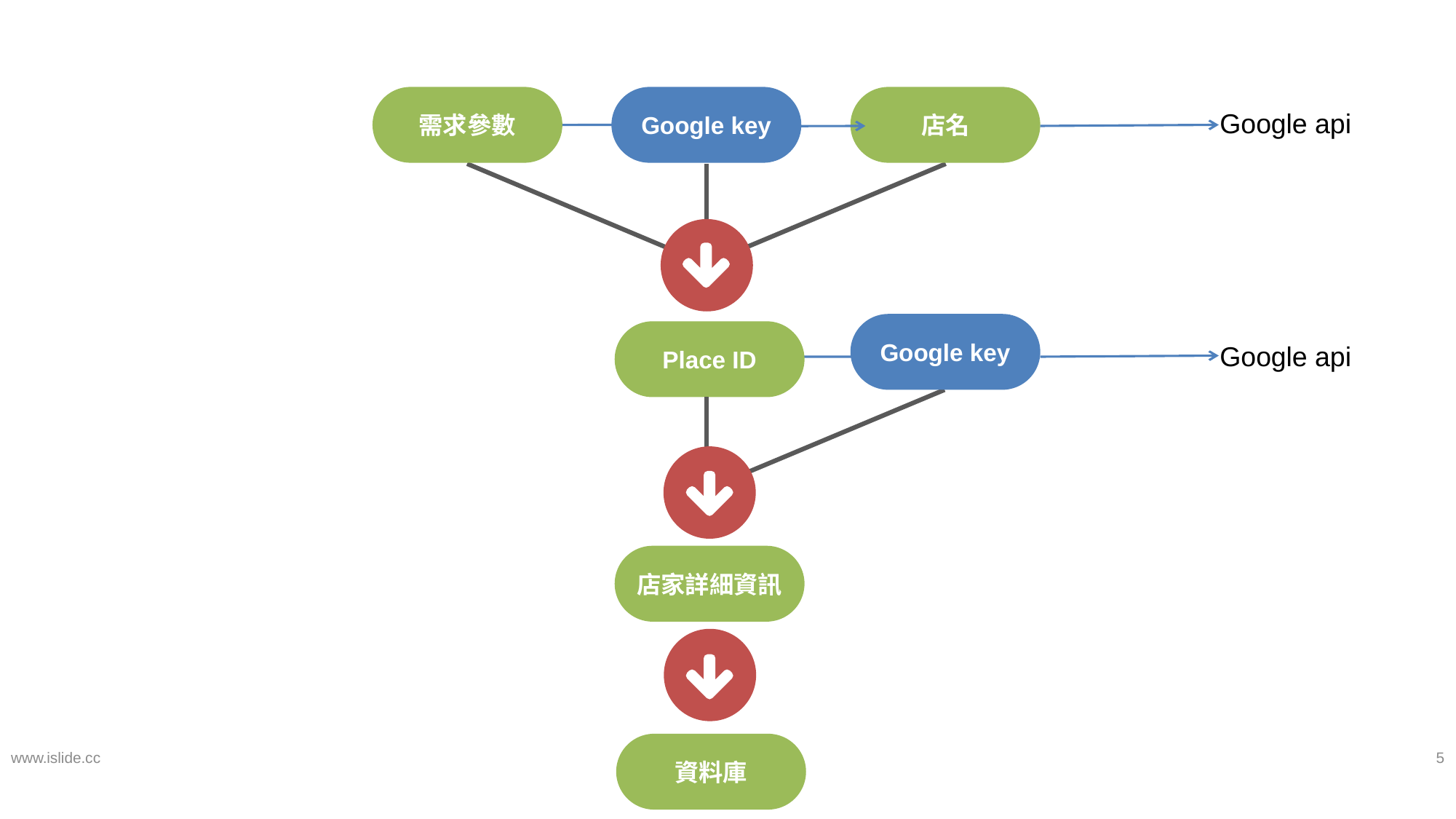

需求參數
Google key
店名

Google api

Google key
Place ID

店家詳細資訊

資料庫

Google api

www.islide.cc
5